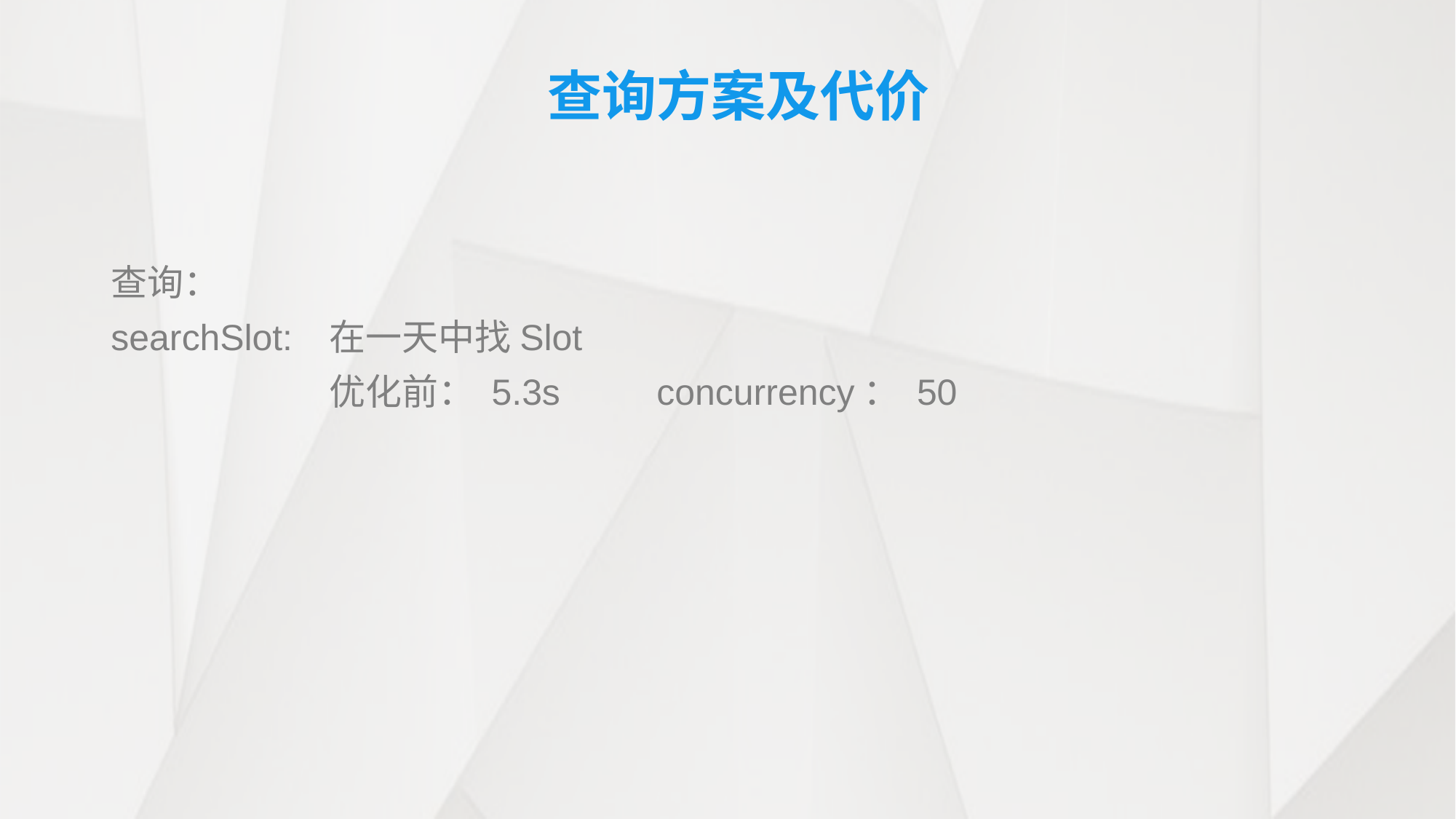

# 查询方案及代价

查询：
searchSlot:	在一天中找Slot
		优化前： 5.3s	concurrency： 50